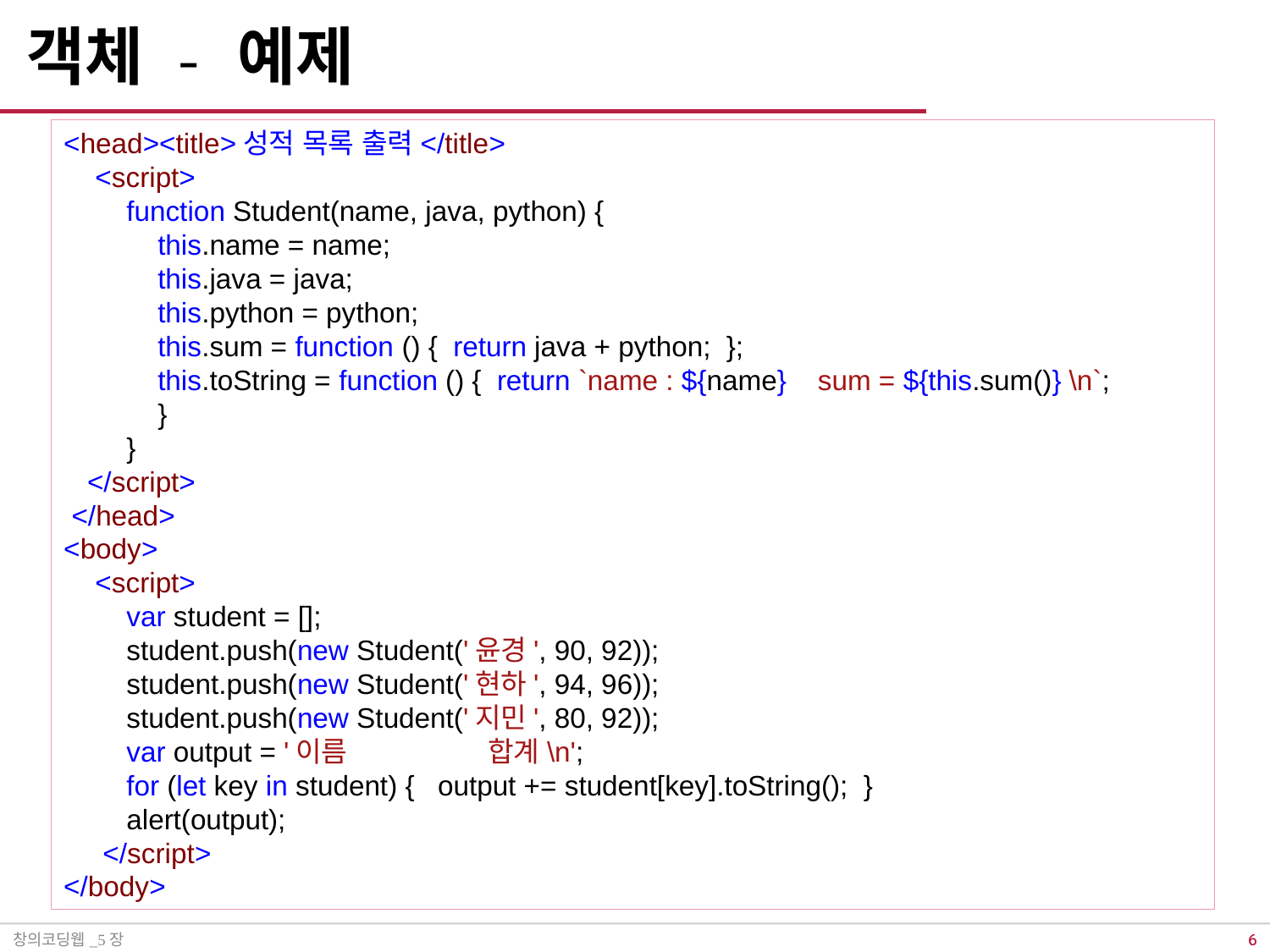

# 객체 - 예제
<head><title>성적 목록 출력</title>
    <script>
        function Student(name, java, python) {
            this.name = name;
            this.java = java;
            this.python = python;
            this.sum = function () {  return java + python;  };
            this.toString = function () {  return `name : ${name}    sum = ${this.sum()} \n`;
            }
        }
   </script>
 </head>
<body>
    <script>
        var student = [];
        student.push(new Student('윤경', 90, 92));
        student.push(new Student('현하', 94, 96));
        student.push(new Student('지민', 80, 92));
        var output = '이름                  합계\n';
        for (let key in student) {   output += student[key].toString();  }
        alert(output);
     </script>
</body>
창의코딩웹_5장
6